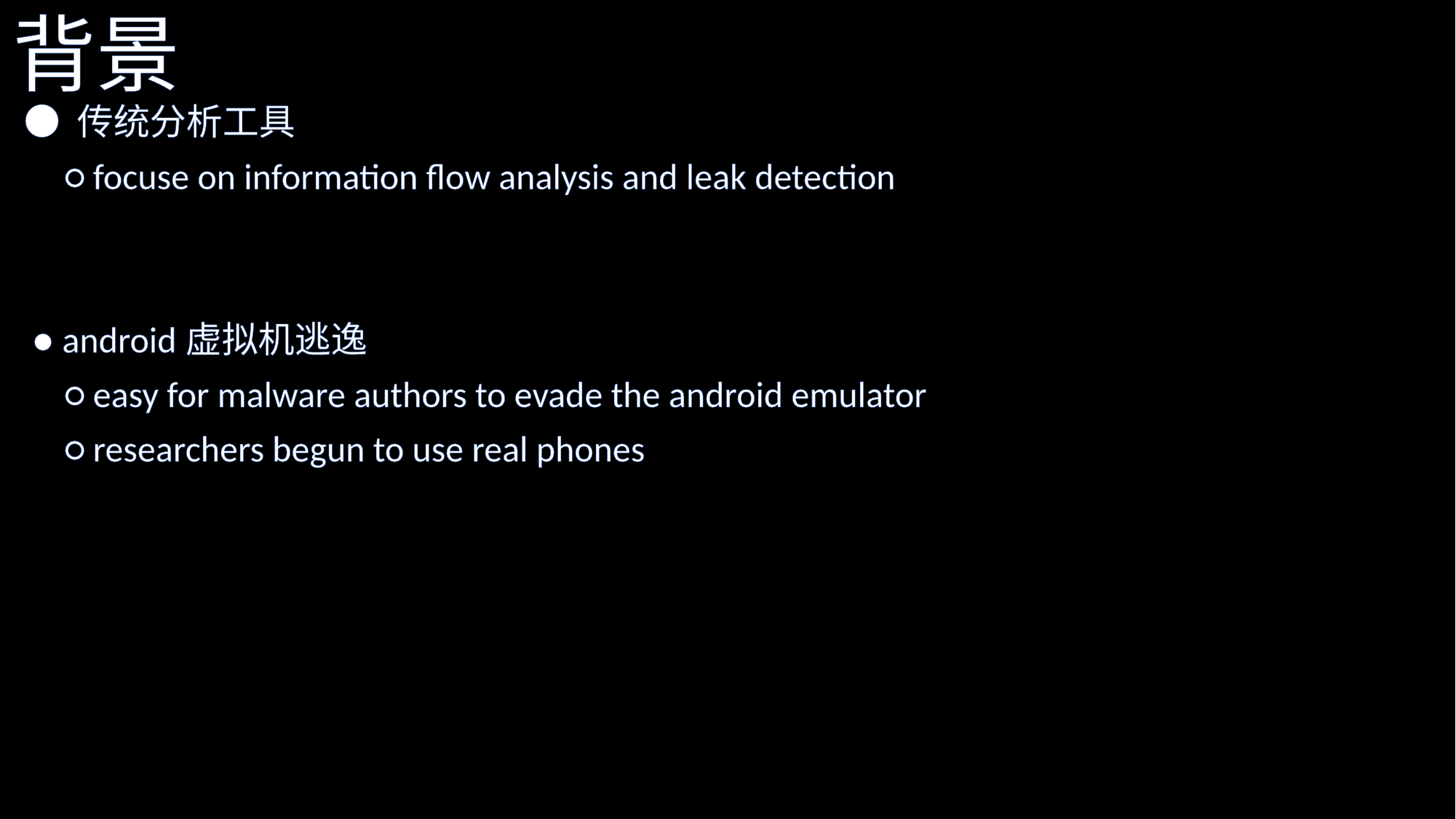

# 背景
 ● 传统分析工具
      ○ focuse on information flow analysis and leak detection

  ● android虚拟机逃逸
      ○ easy for malware authors to evade the android emulator
      ○ researchers begun to use real phones